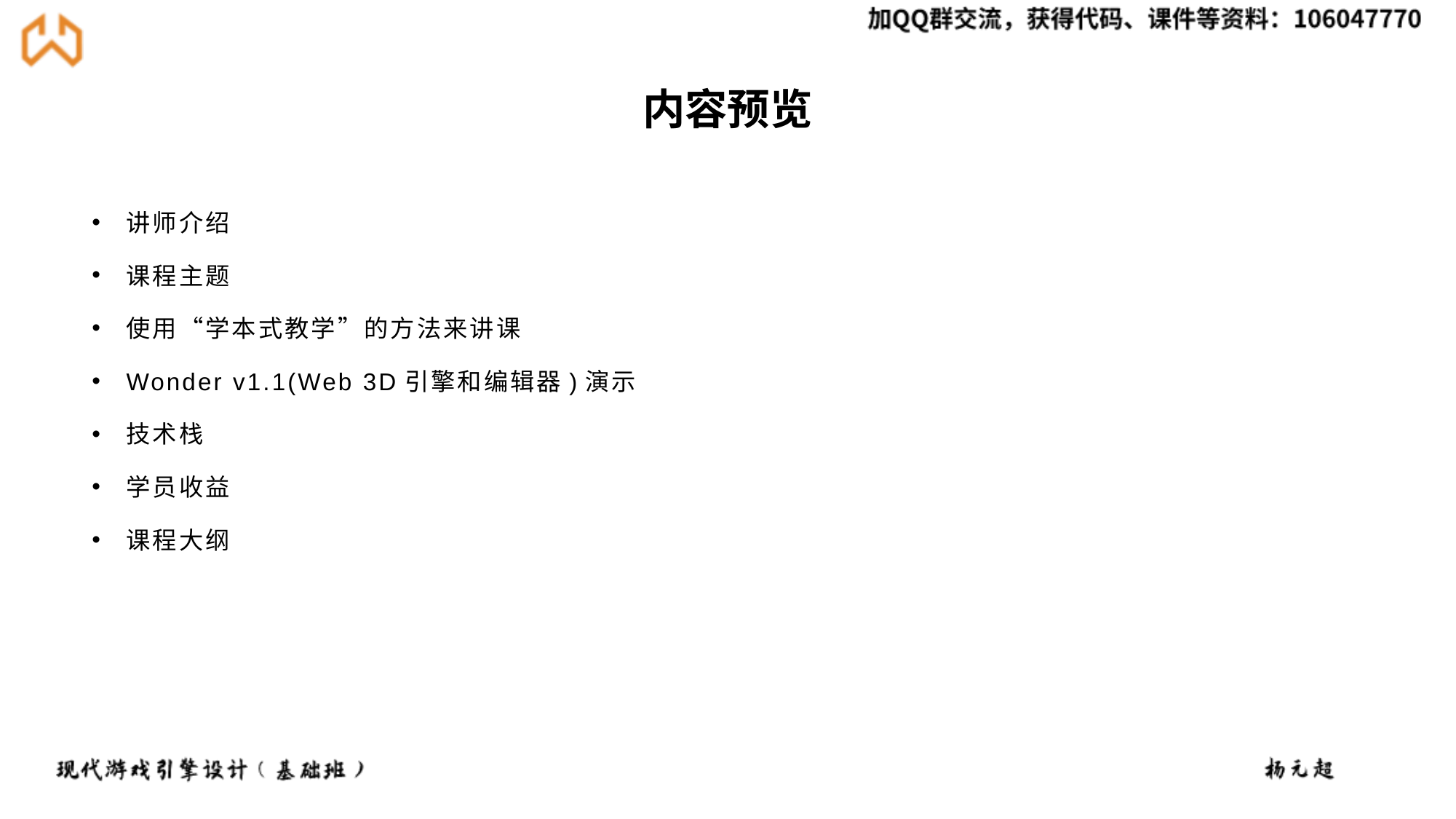

讲师介绍
课程主题
使用“学本式教学”的方法来讲课
Wonder v1.1(Web 3D引擎和编辑器)演示
技术栈
学员收益
课程大纲